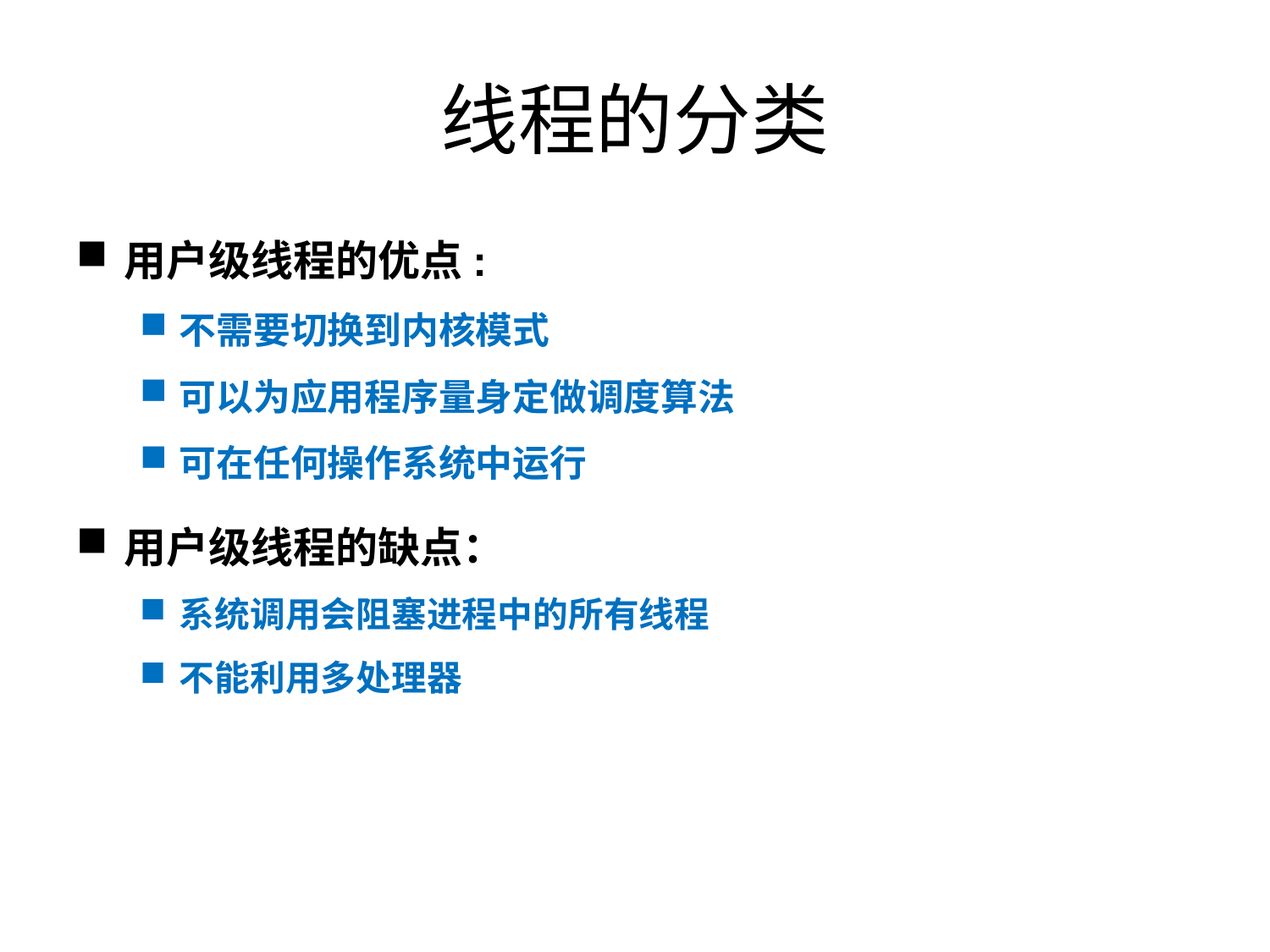

# 线程的分类
用户级线程的优点:
不需要切换到内核模式
可以为应用程序量身定做调度算法
可在任何操作系统中运行
用户级线程的缺点：
系统调用会阻塞进程中的所有线程
不能利用多处理器